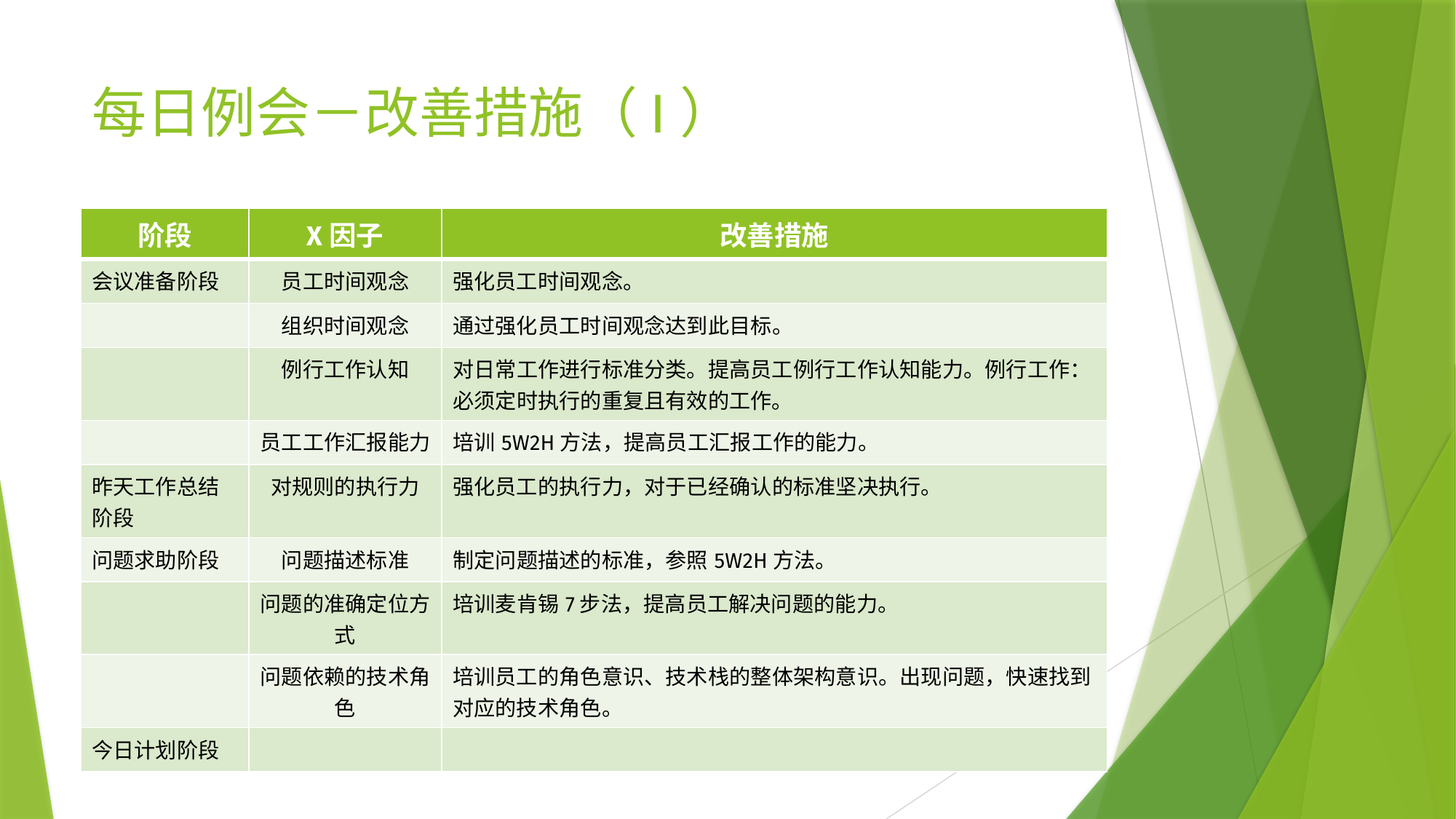

# 每日例会－改善措施（I）
| 阶段 | X因子 | 改善措施 |
| --- | --- | --- |
| 会议准备阶段 | 员工时间观念 | 强化员工时间观念。 |
|  | 组织时间观念 | 通过强化员工时间观念达到此目标。 |
|  | 例行工作认知 | 对日常工作进行标准分类。提高员工例行工作认知能力。例行工作：必须定时执行的重复且有效的工作。 |
|  | 员工工作汇报能力 | 培训5W2H方法，提高员工汇报工作的能力。 |
| 昨天工作总结阶段 | 对规则的执行力 | 强化员工的执行力，对于已经确认的标准坚决执行。 |
| 问题求助阶段 | 问题描述标准 | 制定问题描述的标准，参照5W2H方法。 |
|  | 问题的准确定位方式 | 培训麦肯锡7步法，提高员工解决问题的能力。 |
|  | 问题依赖的技术角色 | 培训员工的角色意识、技术栈的整体架构意识。出现问题，快速找到对应的技术角色。 |
| 今日计划阶段 |  |  |